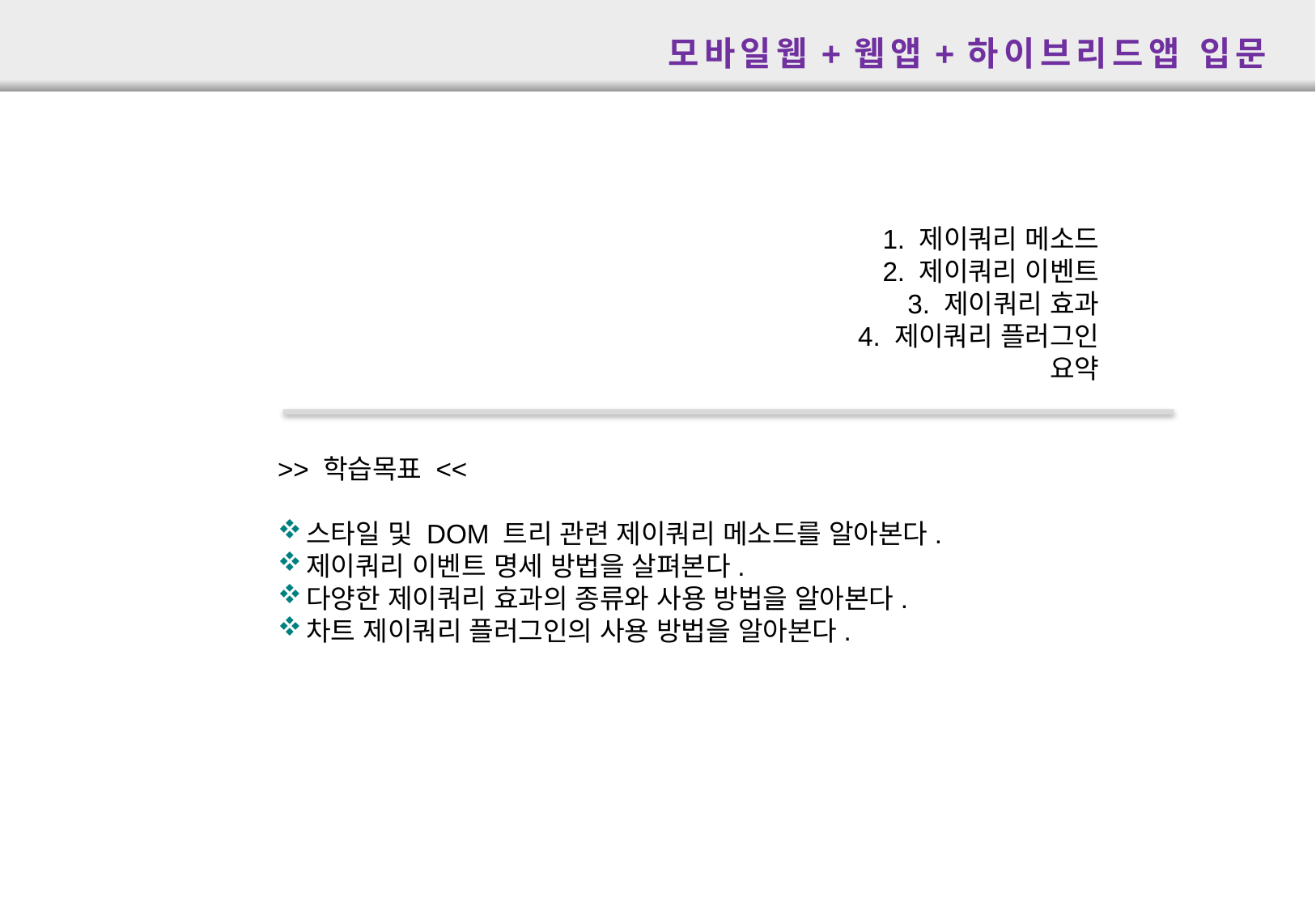

모바일웹+웹앱+하이브리드앱 입문
1. 제이쿼리 메소드
2. 제이쿼리 이벤트
3. 제이쿼리 효과
4. 제이쿼리 플러그인
요약

>> 학습목표 <<

스타일 및 DOM 트리 관련 제이쿼리 메소드를 알아본다.
제이쿼리 이벤트 명세 방법을 살펴본다.
다양한 제이쿼리 효과의 종류와 사용 방법을 알아본다.
차트 제이쿼리 플러그인의 사용 방법을 알아본다.